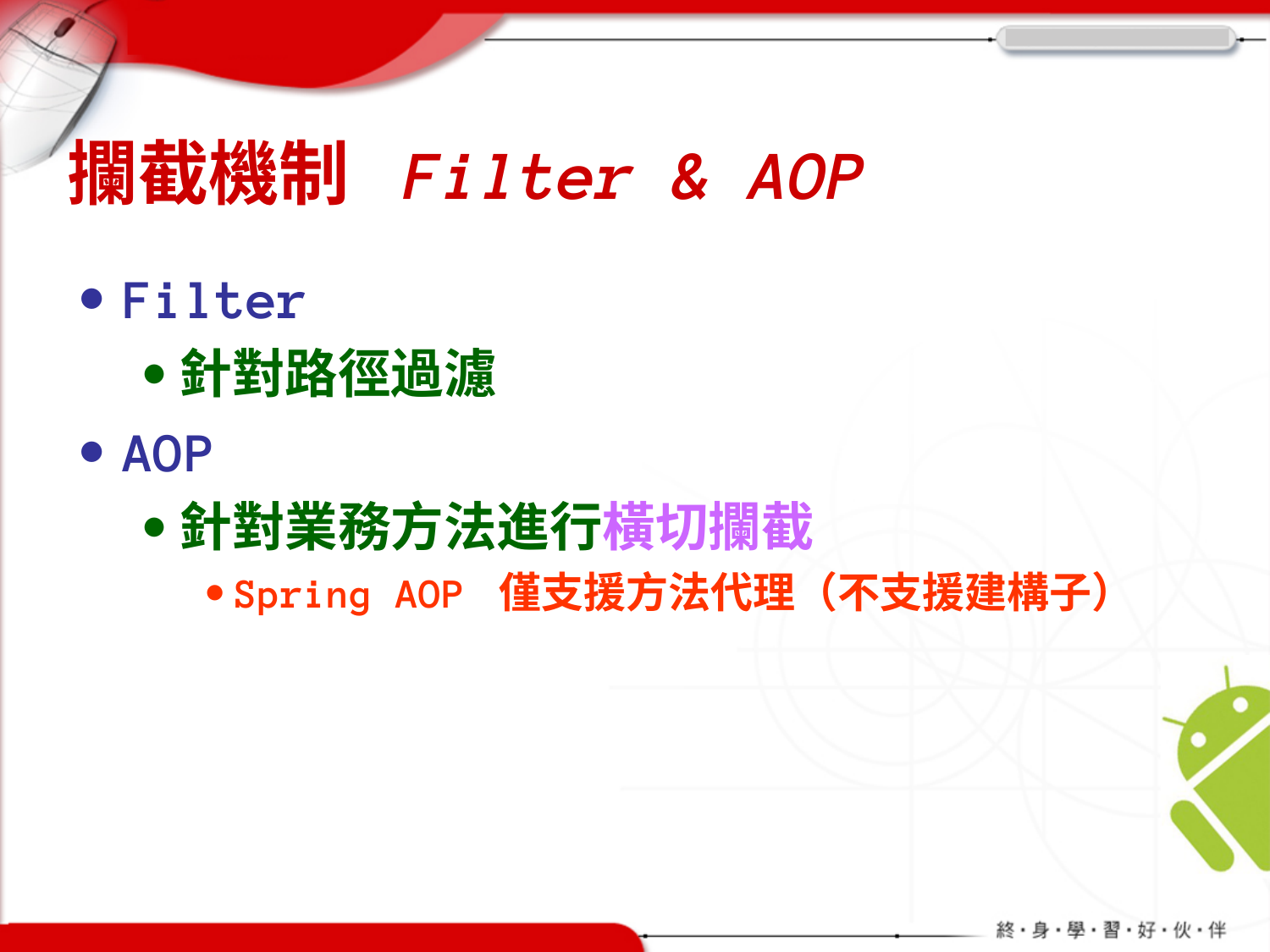

# 攔截機制 Filter & AOP
Filter
針對路徑過濾
AOP
針對業務方法進行橫切攔截
Spring AOP 僅支援方法代理（不支援建構子）